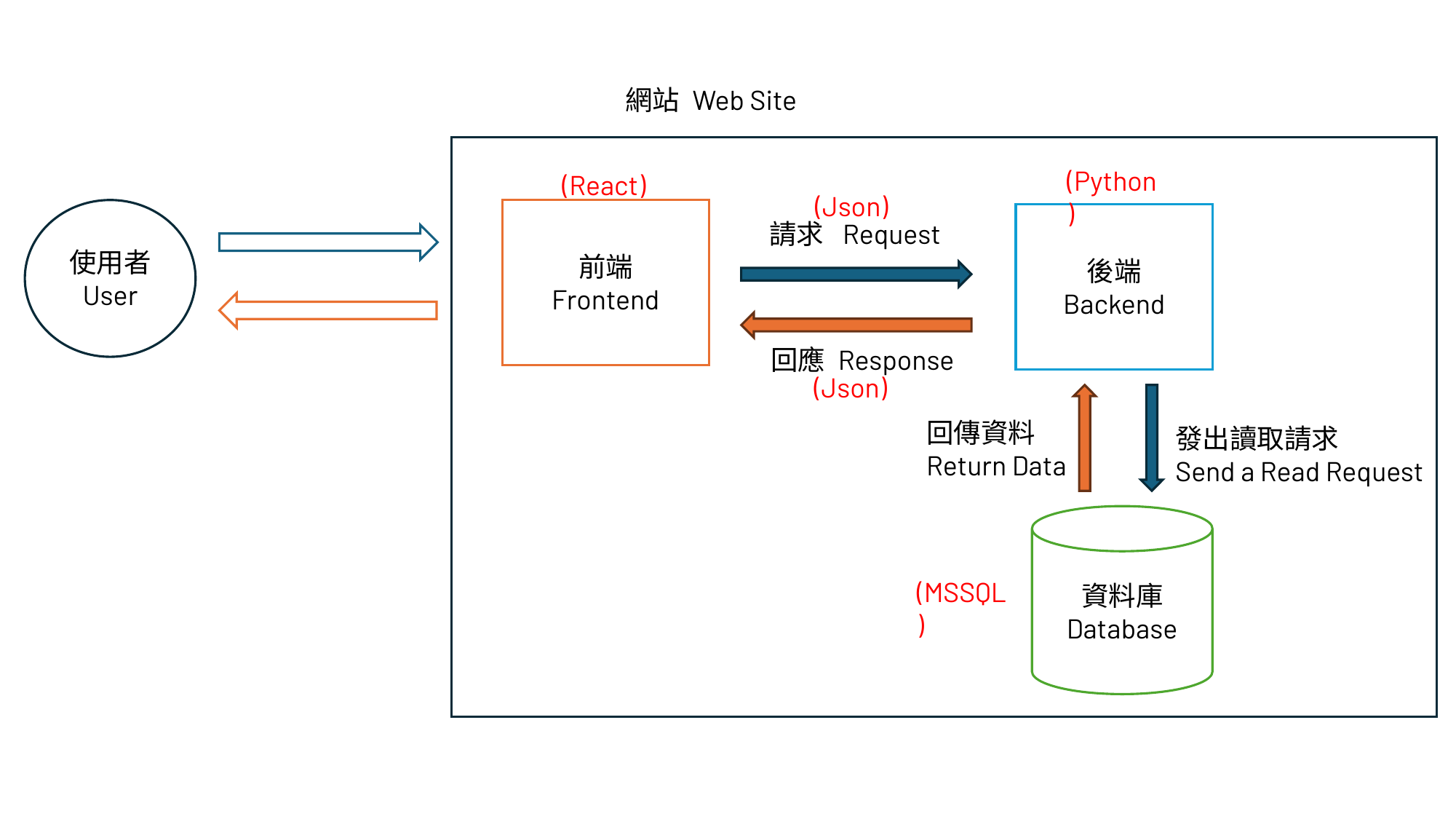

網站 Web Site

(Python)
(React)
(Json)
使用者
User
前端
Frontend
後端
Backend
請求  Request

回應 Response
(Json)
回傳資料
Return Data
發出讀取請求
Send a Read Request

資料庫
Database
(MSSQL)